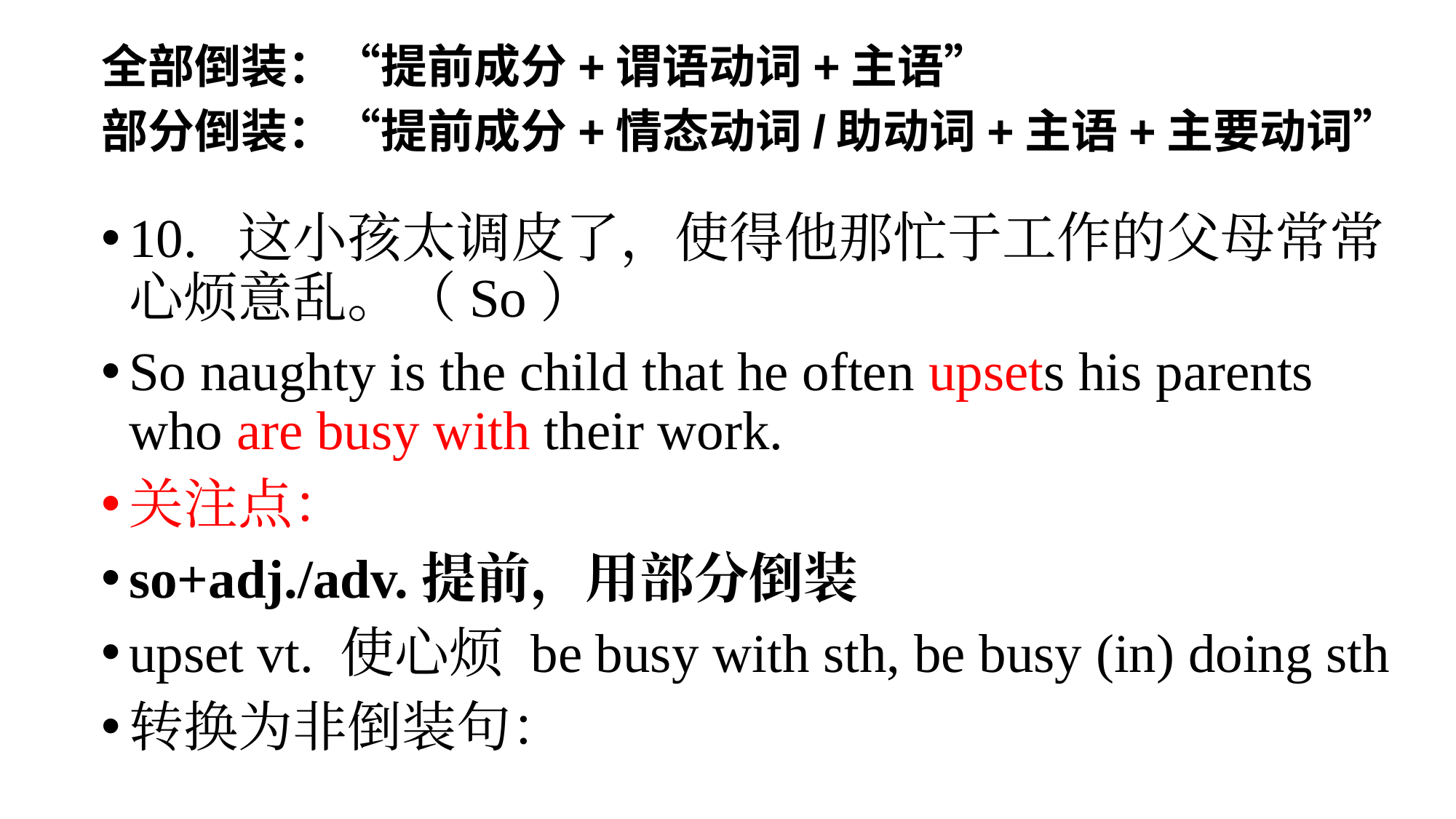

全部倒装：“提前成分+谓语动词+主语”
部分倒装：“提前成分+情态动词/助动词+主语+主要动词”

10.	这小孩太调皮了，使得他那忙于工作的父母常常心烦意乱。（So）
So naughty is the child that he often upsets his parents who are busy with their work.
关注点：
so+adj./adv.提前，用部分倒装
upset vt. 使心烦 be busy with sth, be busy (in) doing sth
转换为非倒装句：